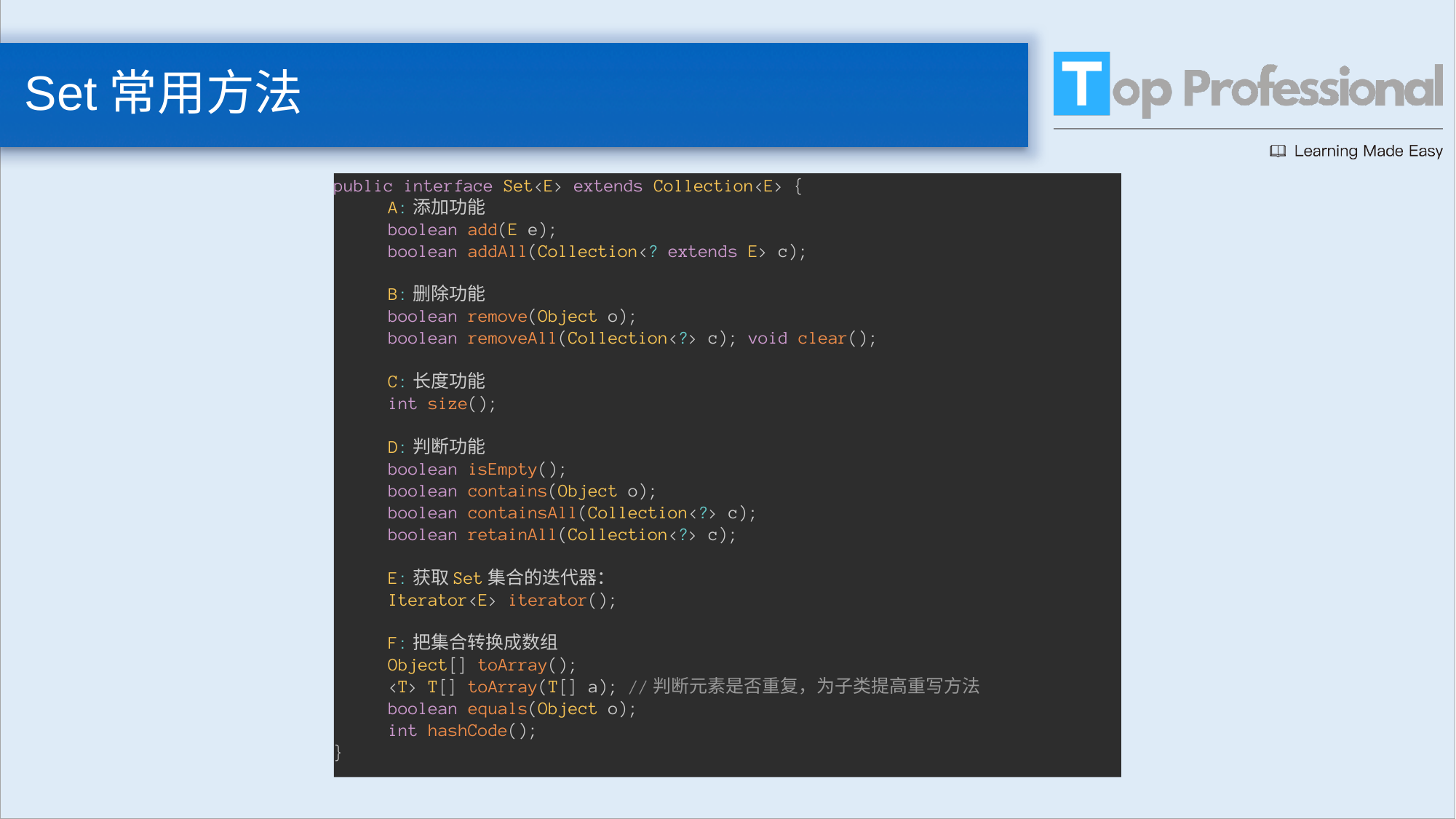

# Set常用方法
public interface Set<E> extends Collection<E> {
A:添加功能
boolean add(E e);
boolean addAll(Collection<? extends E> c);

B:删除功能
boolean remove(Object o);
boolean removeAll(Collection<?> c); void clear();

C:长度功能
int size();

D:判断功能
boolean isEmpty();
boolean contains(Object o);
boolean containsAll(Collection<?> c);
boolean retainAll(Collection<?> c);

E:获取Set集合的迭代器：
Iterator<E> iterator();

F:把集合转换成数组
Object[] toArray();
<T> T[] toArray(T[] a); //判断元素是否重复，为子类提高重写方法
boolean equals(Object o);
int hashCode();
}